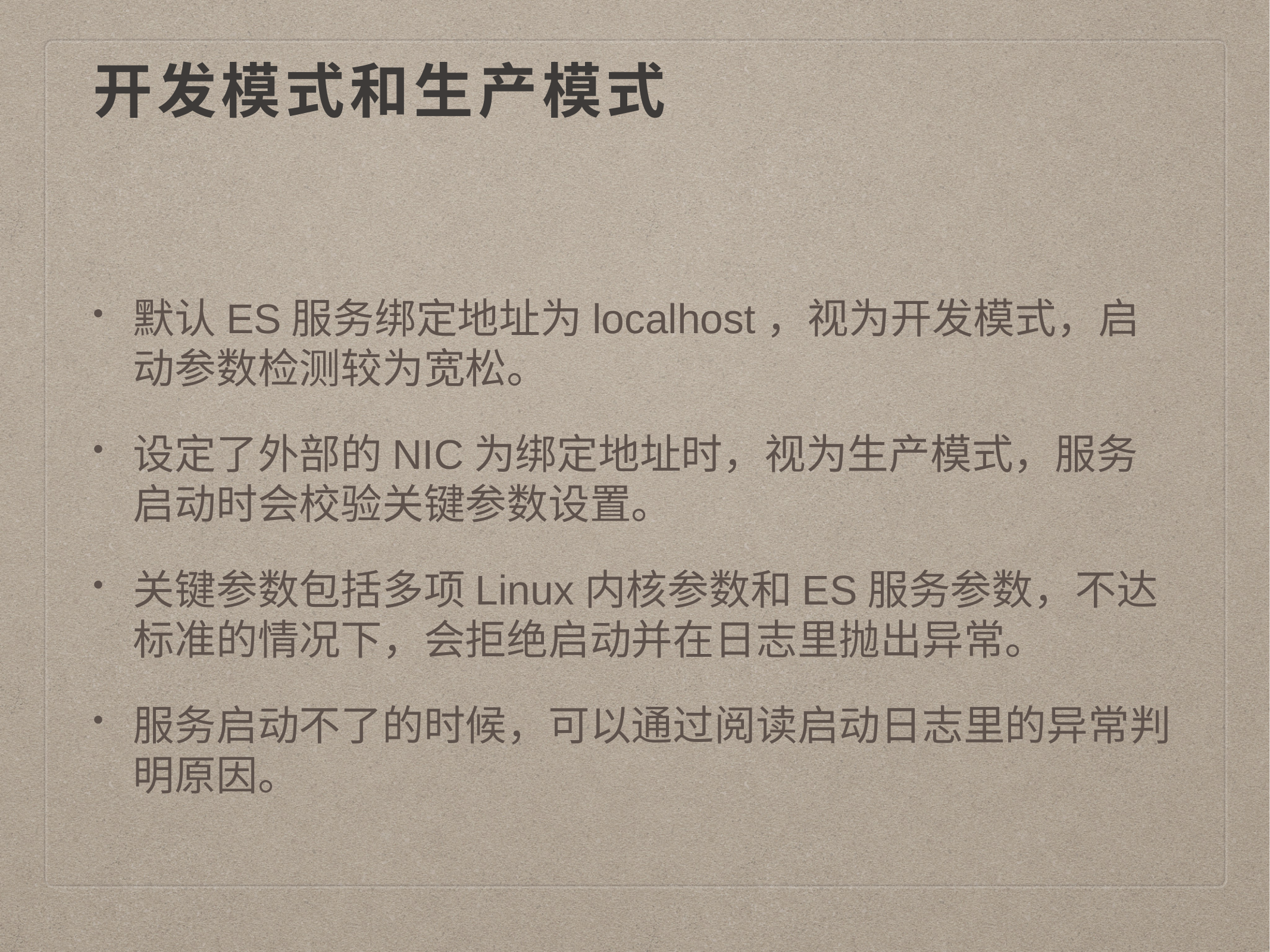

# 开发模式和生产模式
默认ES服务绑定地址为localhost，视为开发模式，启动参数检测较为宽松。
设定了外部的NIC为绑定地址时，视为生产模式，服务启动时会校验关键参数设置。
关键参数包括多项Linux内核参数和ES服务参数，不达标准的情况下，会拒绝启动并在日志里抛出异常。
服务启动不了的时候，可以通过阅读启动日志里的异常判明原因。
4